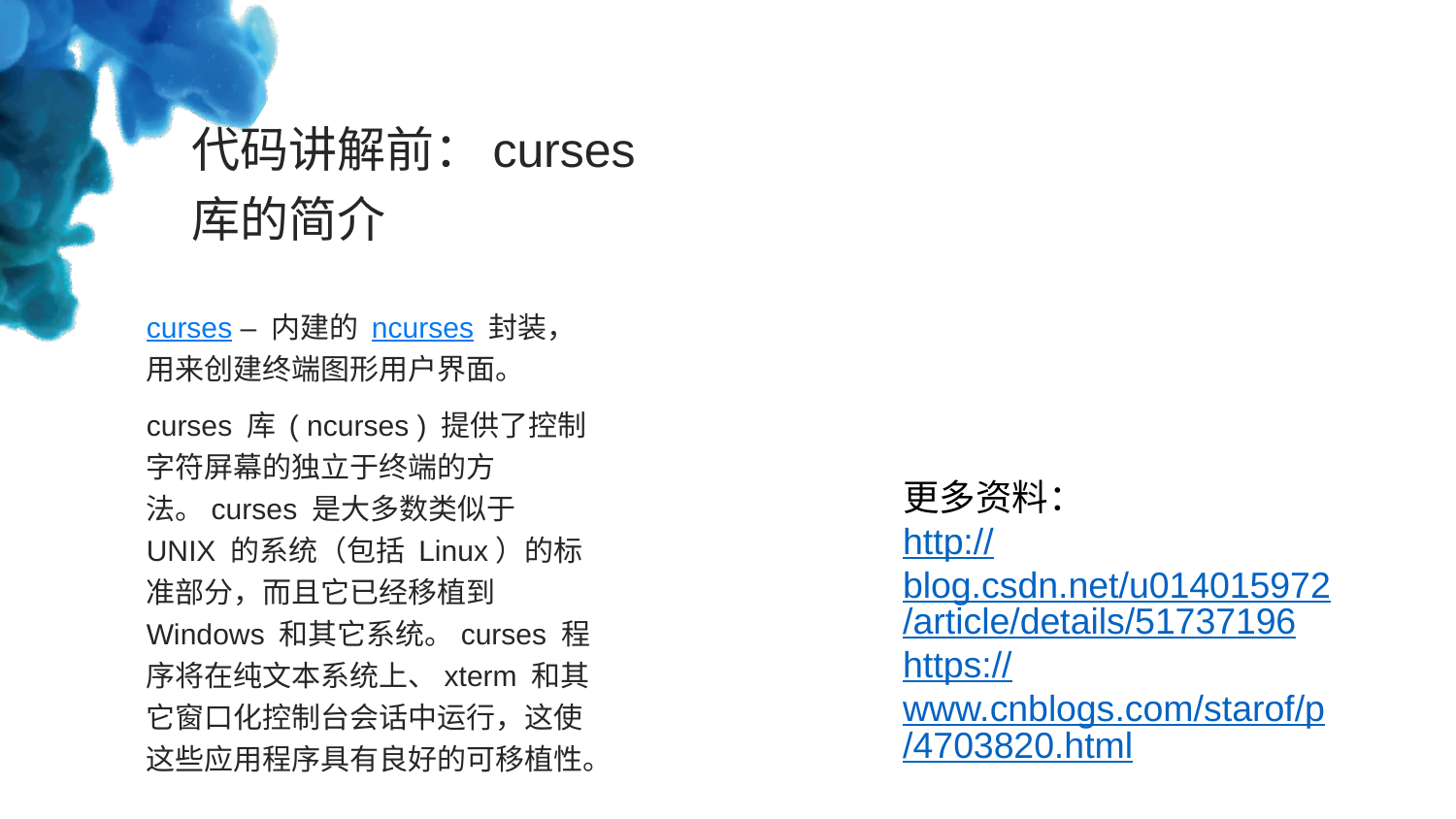

# 代码讲解前：curses库的简介
curses – 内建的 ncurses 封装，用来创建终端图形用户界面。
curses 库 ( ncurses ) 提供了控制字符屏幕的独立于终端的方法。curses 是大多数类似于 UNIX 的系统（包括 Linux）的标准部分，而且它已经移植到 Windows 和其它系统。curses 程序将在纯文本系统上、xterm 和其它窗口化控制台会话中运行，这使这些应用程序具有良好的可移植性。
更多资料：
http://blog.csdn.net/u014015972/article/details/51737196
https://www.cnblogs.com/starof/p/4703820.html